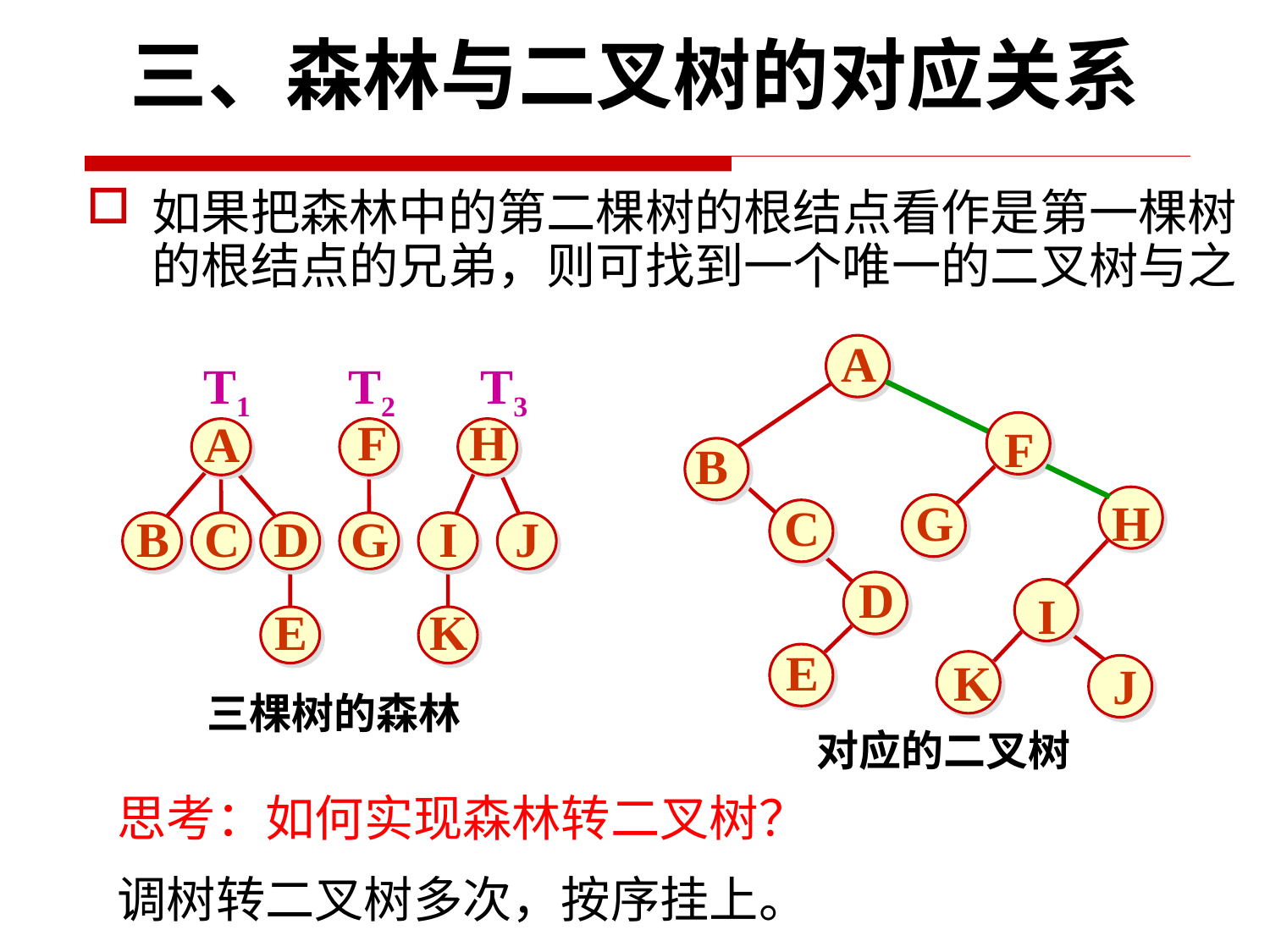

三、森林与二叉树的对应关系
如果把森林中的第二棵树的根结点看作是第一棵树的根结点的兄弟，则可找到一个唯一的二叉树与之
A

B

C

D

E

T1        T2       T3

F

G

F
H
A

B
C
D
G
I
J

E
K

H

I

K
J

三棵树的森林
对应的二叉树
思考：如何实现森林转二叉树？
调树转二叉树多次，按序挂上。